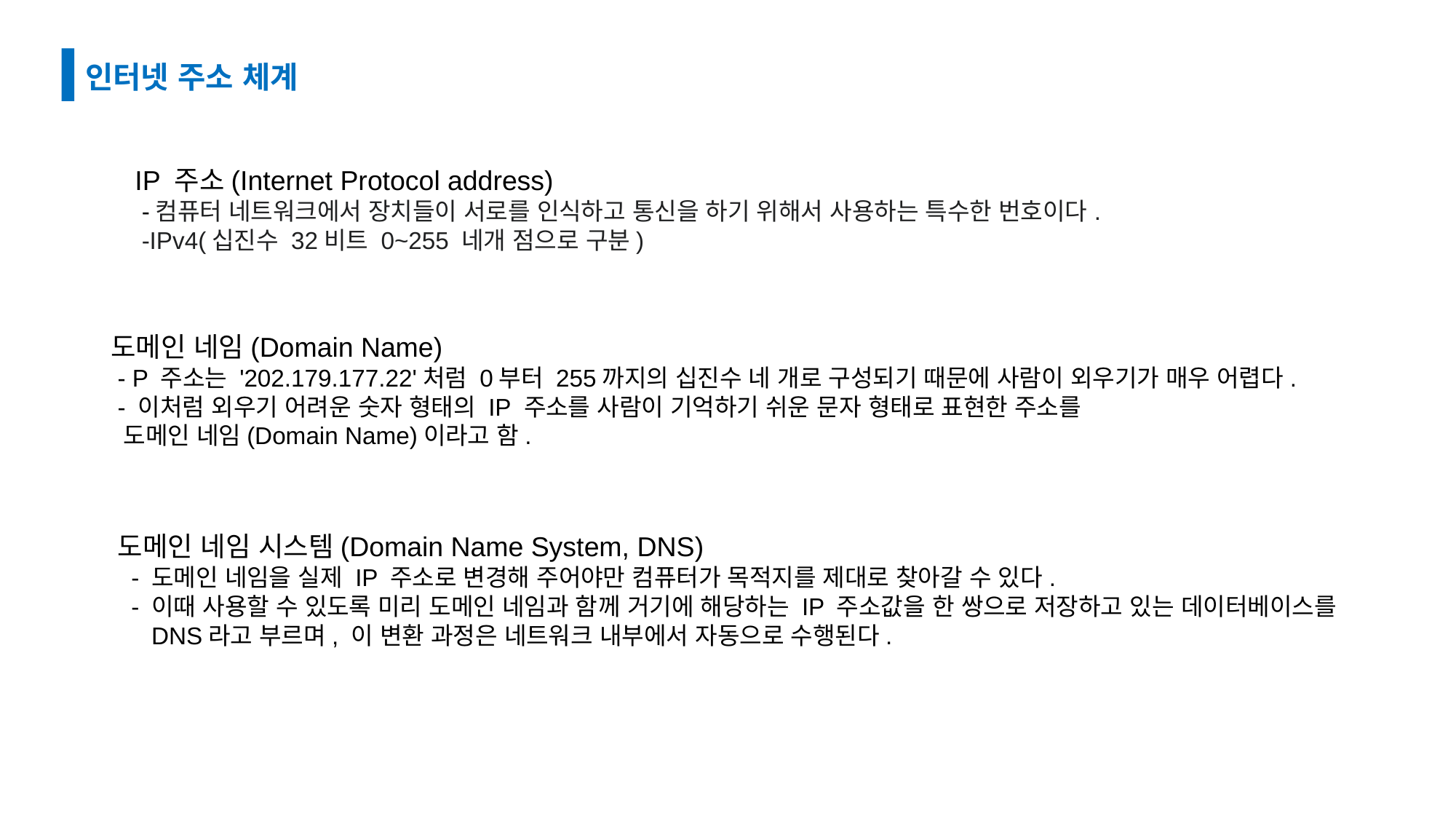

인터넷 주소 체계
IP 주소(Internet Protocol address)
 -컴퓨터 네트워크에서 장치들이 서로를 인식하고 통신을 하기 위해서 사용하는 특수한 번호이다.
 -IPv4(십진수 32비트 0~255 네개 점으로 구분)
도메인 네임(Domain Name)
 - P 주소는 '202.179.177.22'처럼 0부터 255까지의 십진수 네 개로 구성되기 때문에 사람이 외우기가 매우 어렵다.
 - 이처럼 외우기 어려운 숫자 형태의 IP 주소를 사람이 기억하기 쉬운 문자 형태로 표현한 주소를
 도메인 네임(Domain Name)이라고 함.
도메인 네임 시스템(Domain Name System, DNS)
  - 도메인 네임을 실제 IP 주소로 변경해 주어야만 컴퓨터가 목적지를 제대로 찾아갈 수 있다.
  - 이때 사용할 수 있도록 미리 도메인 네임과 함께 거기에 해당하는 IP 주소값을 한 쌍으로 저장하고 있는 데이터베이스를
     DNS라고 부르며, 이 변환 과정은 네트워크 내부에서 자동으로 수행된다.
Point